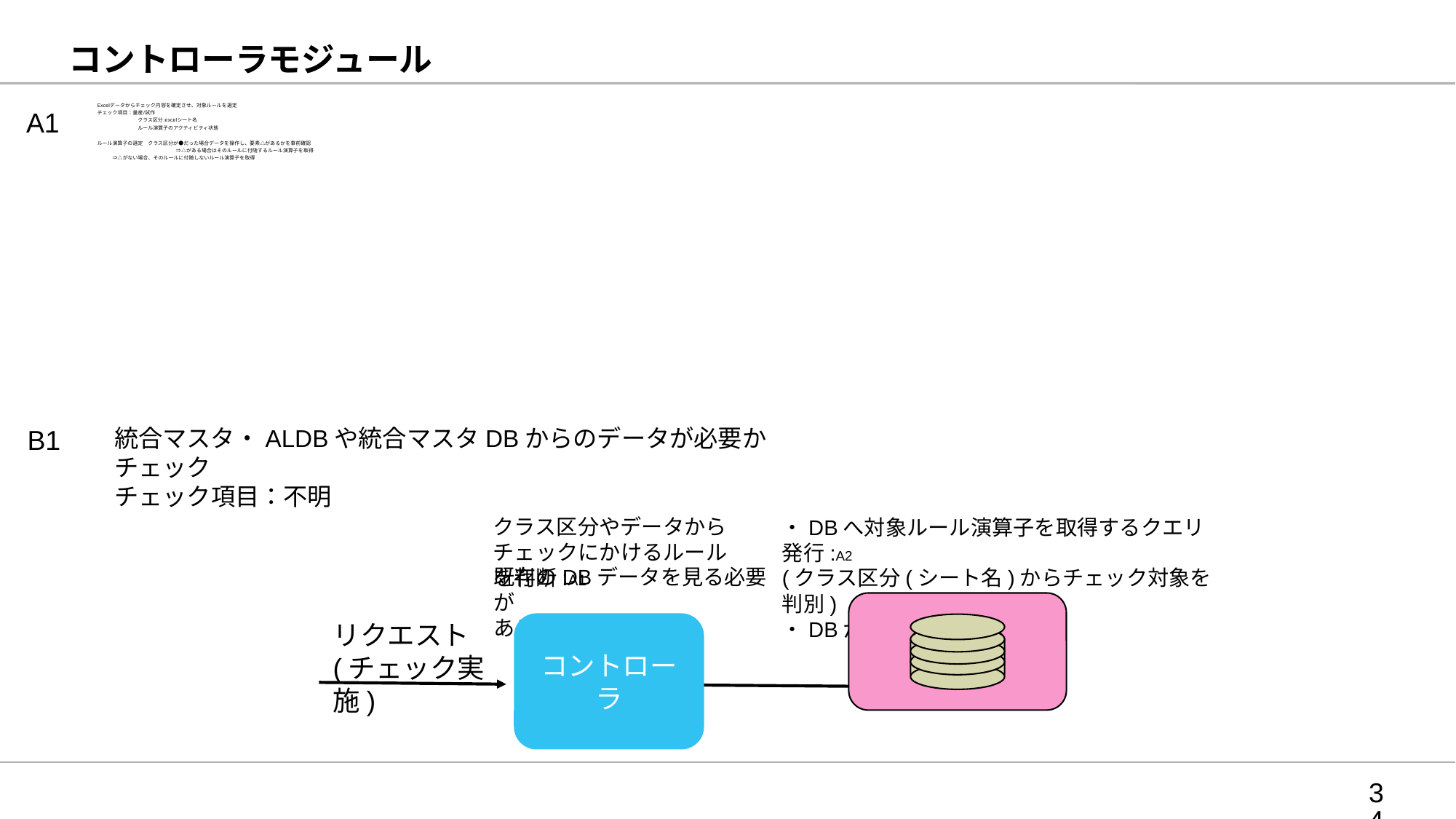

# コントローラモジュール
A1
Excelデータからチェック内容を確定させ、対象ルールを選定
チェック項目：量産/試作
　　　　　　　　クラス区分:excelシート名
　　　　　　　　ルール演算子のアクティビティ状態

ルール演算子の選定　クラス区分が●だった場合データを操作し、要素△があるかを事前確認
　　　		　　　　　　　　　　　⇒△がある場合はそのルールに付随するルール演算子を取得
　　　⇒△がない場合、そのルールに付随しないルール演算子を取得

B1
統合マスタ・ALDBや統合マスタDBからのデータが必要かチェック
チェック項目：不明
クラス区分やデータからチェックにかけるルールを判断:A1
・DBへ対象ルール演算子を取得するクエリ発行:A2
(クラス区分(シート名)からチェック対象を判別)
・DBからデータ取得 :B2
既存のDBデータを見る必要が
あるかを判断:B1

リクエスト
(チェック実施)
コントローラ
34